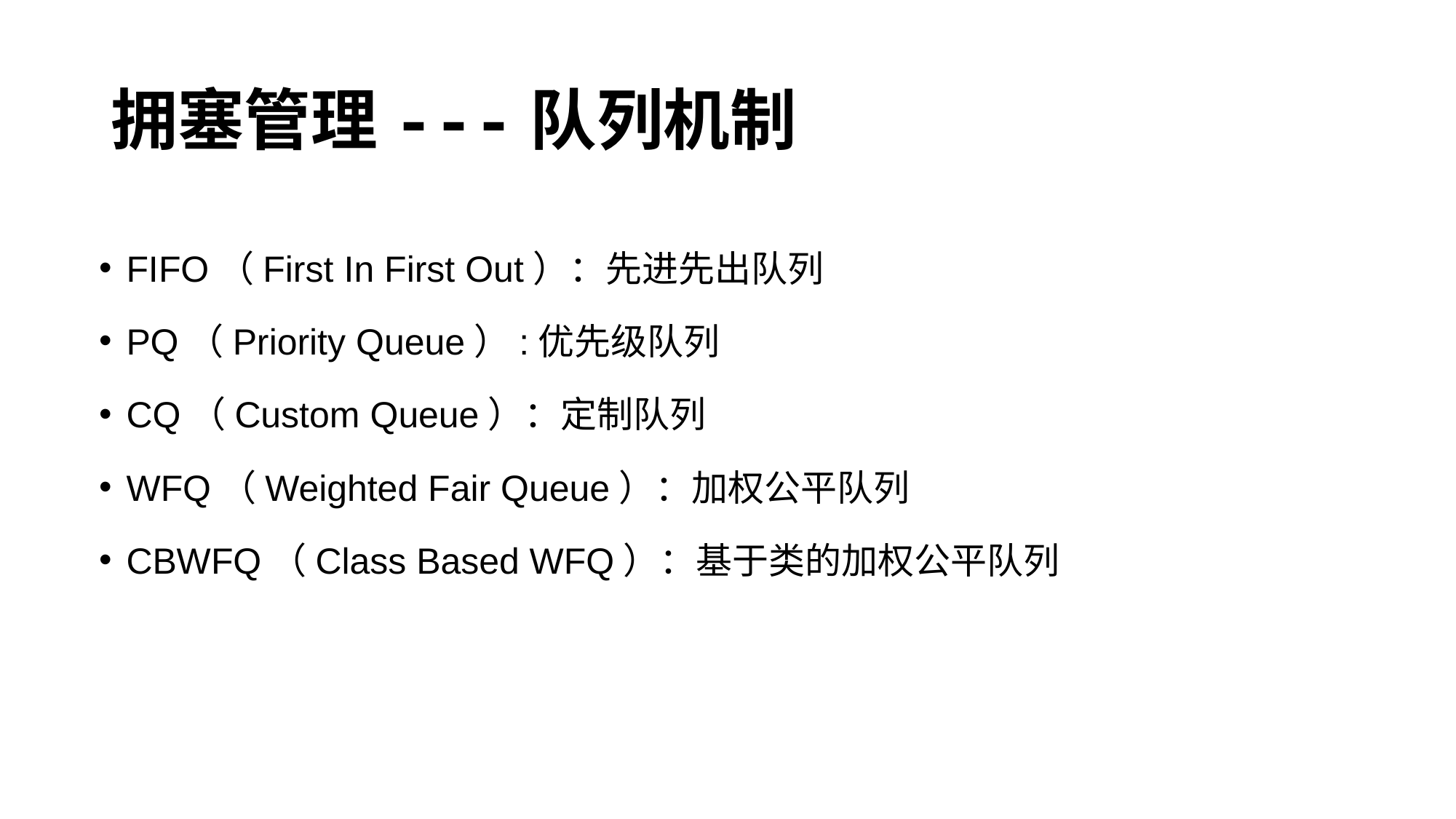

# 拥塞管理---队列机制
FIFO（First In First Out）：先进先出队列
PQ（Priority Queue）:优先级队列
CQ（Custom Queue）：定制队列
WFQ（Weighted Fair Queue）：加权公平队列
CBWFQ（Class Based WFQ）：基于类的加权公平队列